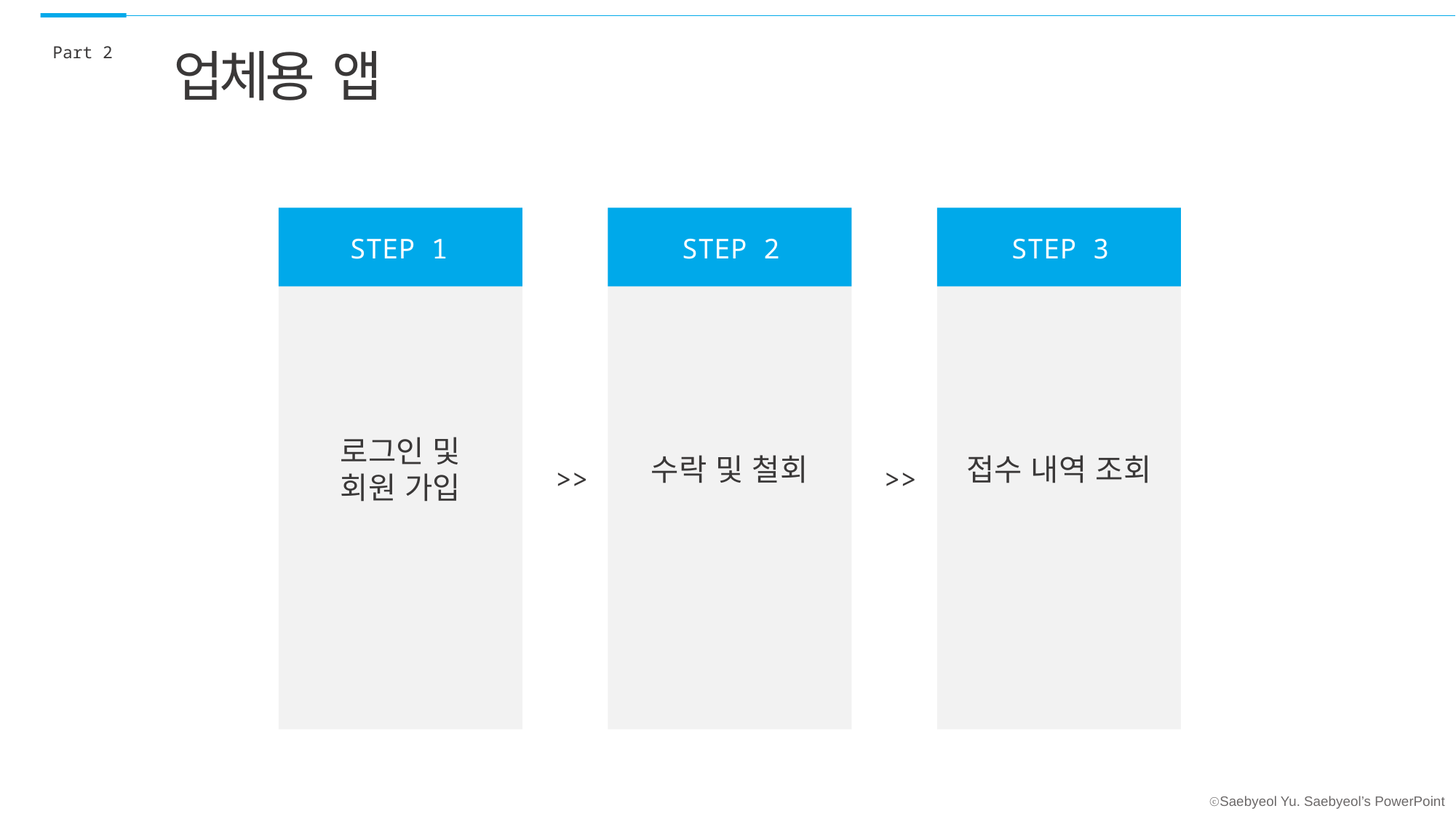

Part 2
업체용  앱
로그인 및
회원 가입

수락 및 철회
접수 내역 조회

STEP 1
STEP 2
STEP 3
>>
>>